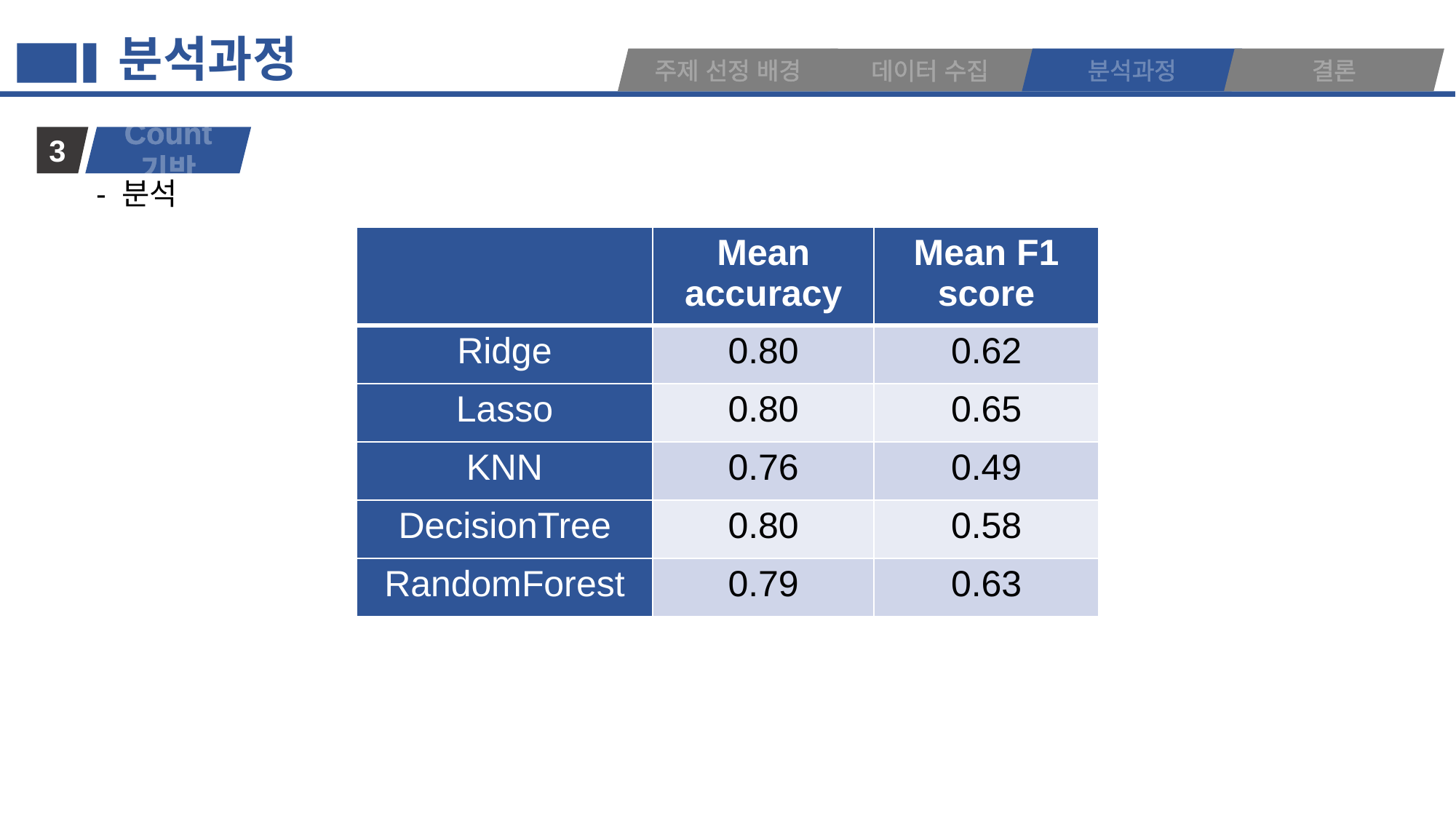

분석과정

주제 선정 배경
분석과정
결론
데이터 수집

Count 기반
3
- 분석
|  | Mean accuracy | Mean F1 score |
| --- | --- | --- |
| Ridge | 0.80 | 0.62 |
| Lasso | 0.80 | 0.65 |
| KNN | 0.76 | 0.49 |
| DecisionTree | 0.80 | 0.58 |
| RandomForest | 0.79 | 0.63 |